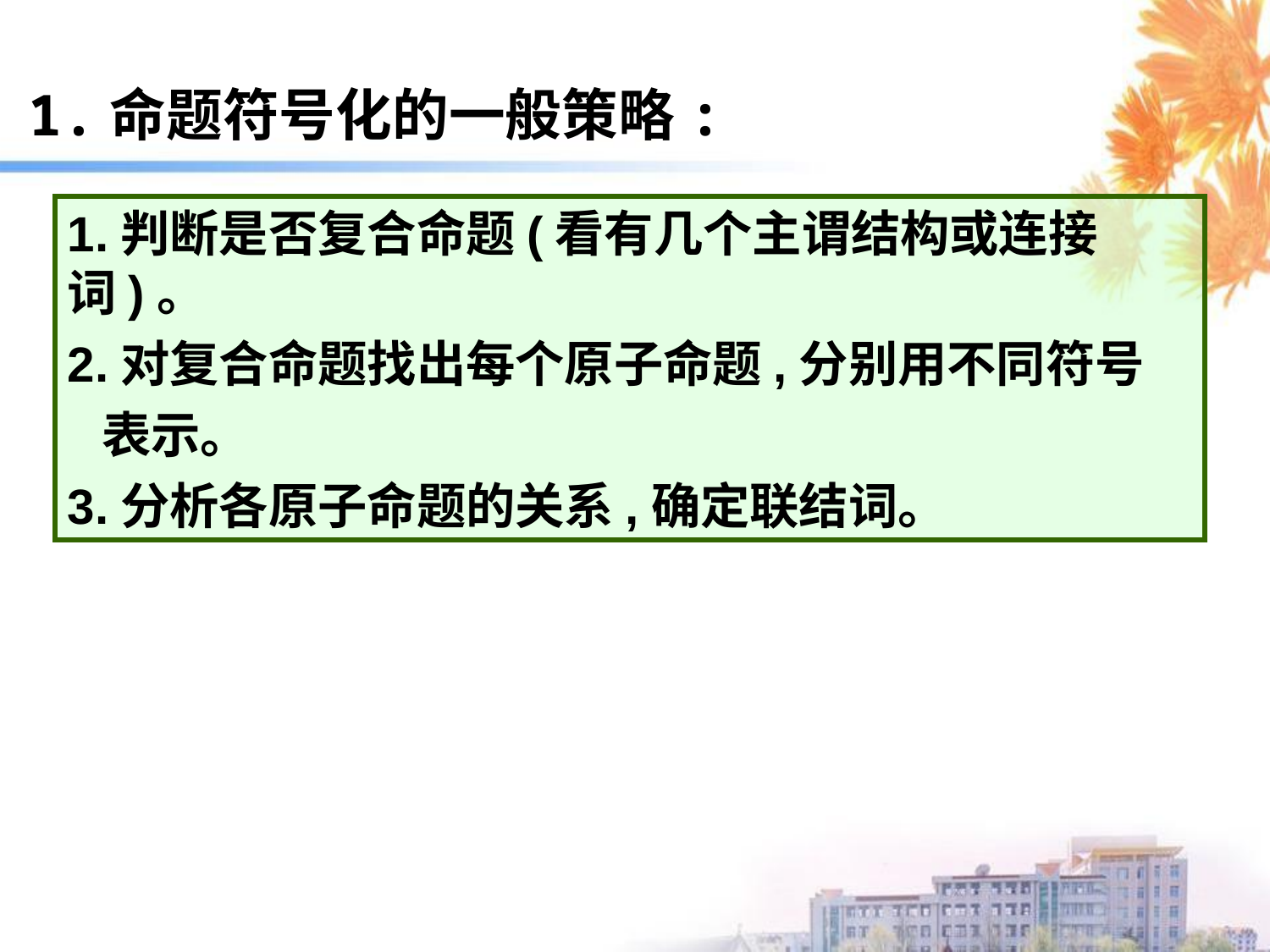

1.命题符号化的一般策略:
1.判断是否复合命题(看有几个主谓结构或连接词)。
2.对复合命题找出每个原子命题,分别用不同符号
  表示。
3.分析各原子命题的关系,确定联结词。